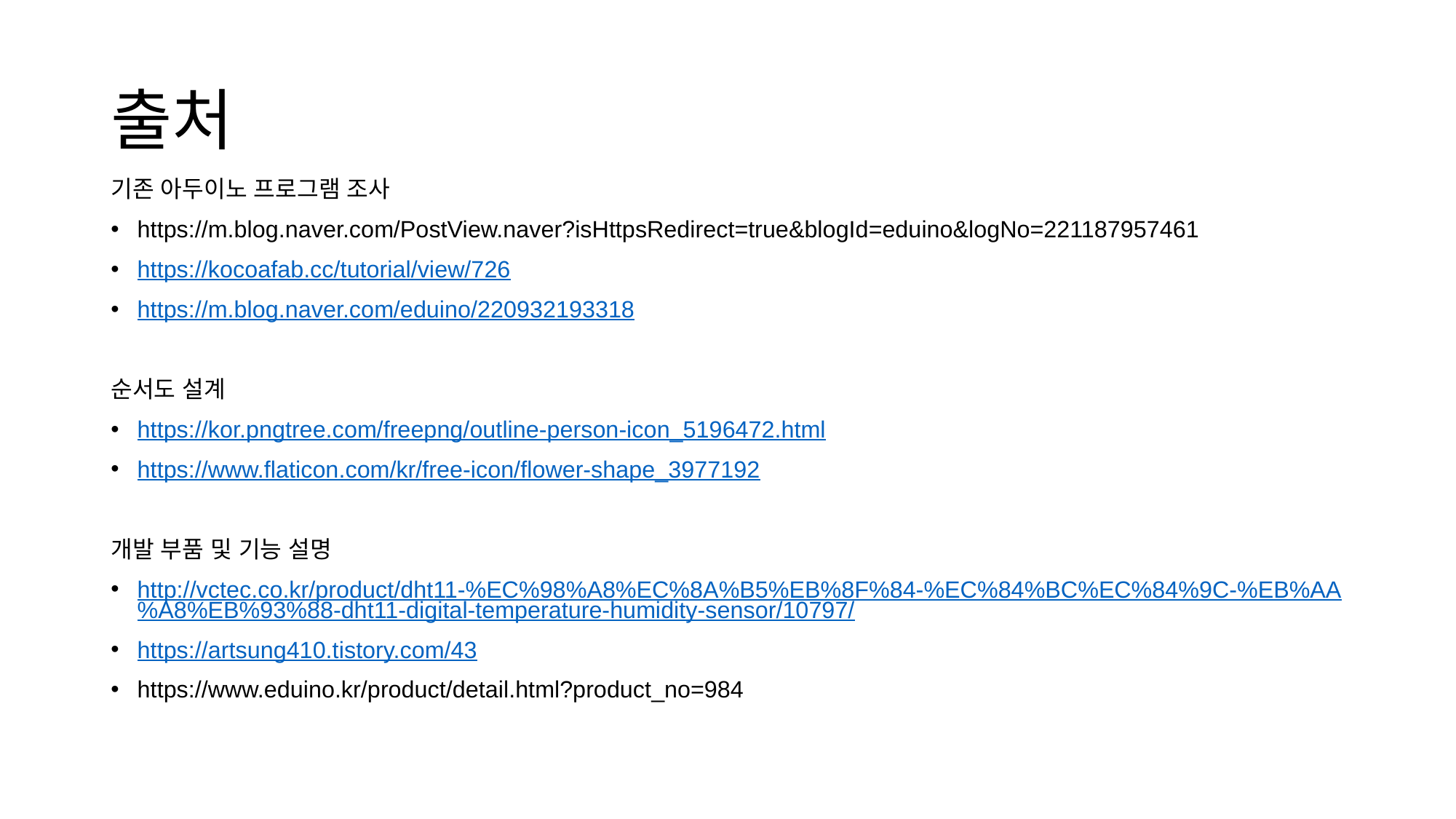

# 출처
기존 아두이노 프로그램 조사
https://m.blog.naver.com/PostView.naver?isHttpsRedirect=true&blogId=eduino&logNo=221187957461
https://kocoafab.cc/tutorial/view/726
https://m.blog.naver.com/eduino/220932193318

순서도 설계
https://kor.pngtree.com/freepng/outline-person-icon_5196472.html
https://www.flaticon.com/kr/free-icon/flower-shape_3977192

개발 부품 및 기능 설명
http://vctec.co.kr/product/dht11-%EC%98%A8%EC%8A%B5%EB%8F%84-%EC%84%BC%EC%84%9C-%EB%AA%A8%EB%93%88-dht11-digital-temperature-humidity-sensor/10797/
https://artsung410.tistory.com/43
https://www.eduino.kr/product/detail.html?product_no=984